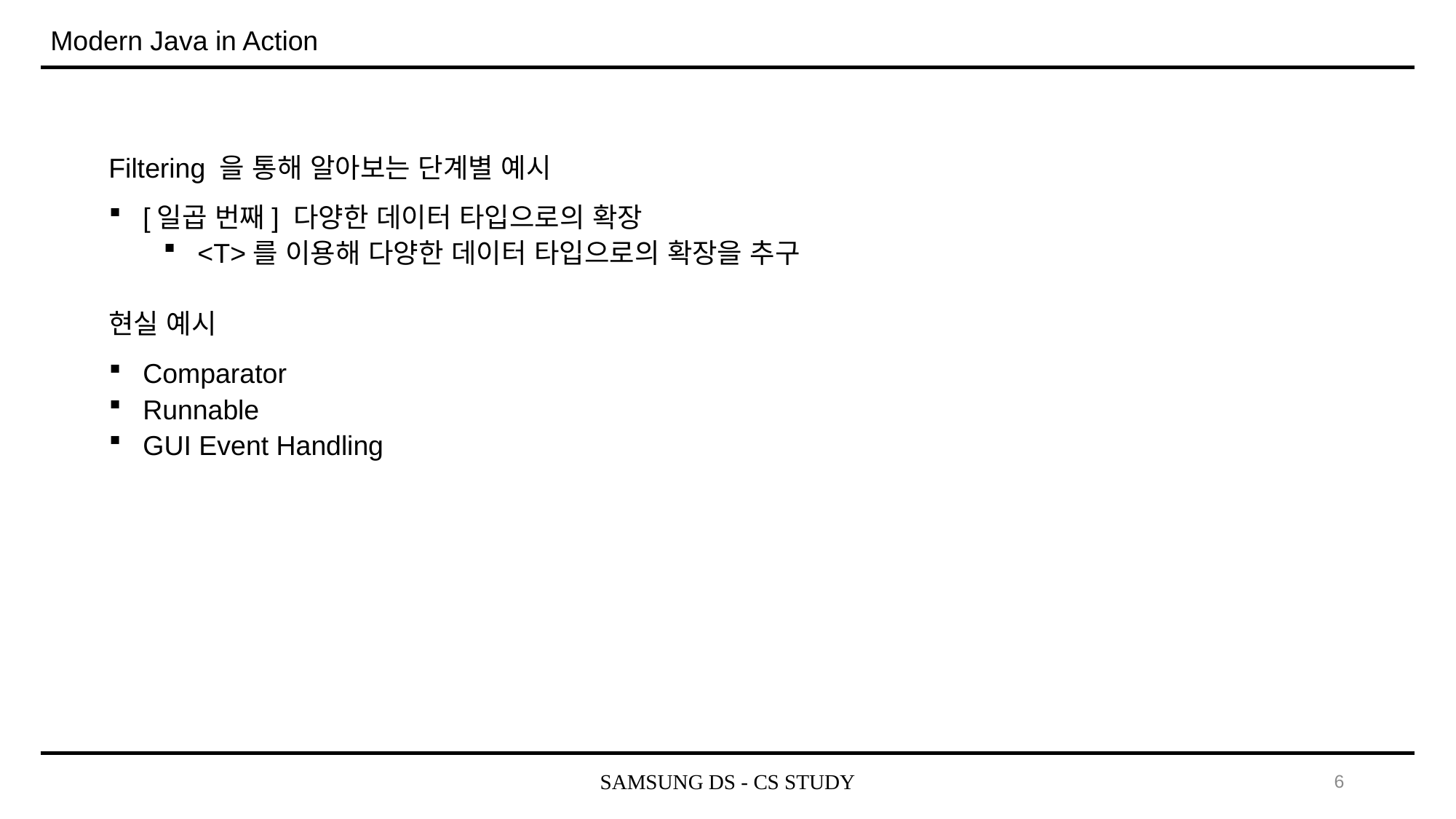

Modern Java in Action
Filtering 을 통해 알아보는 단계별 예시
[일곱 번째] 다양한 데이터 타입으로의 확장
<T>를 이용해 다양한 데이터 타입으로의 확장을 추구
현실 예시
Comparator
Runnable
GUI Event Handling
SAMSUNG DS - CS STUDY
6